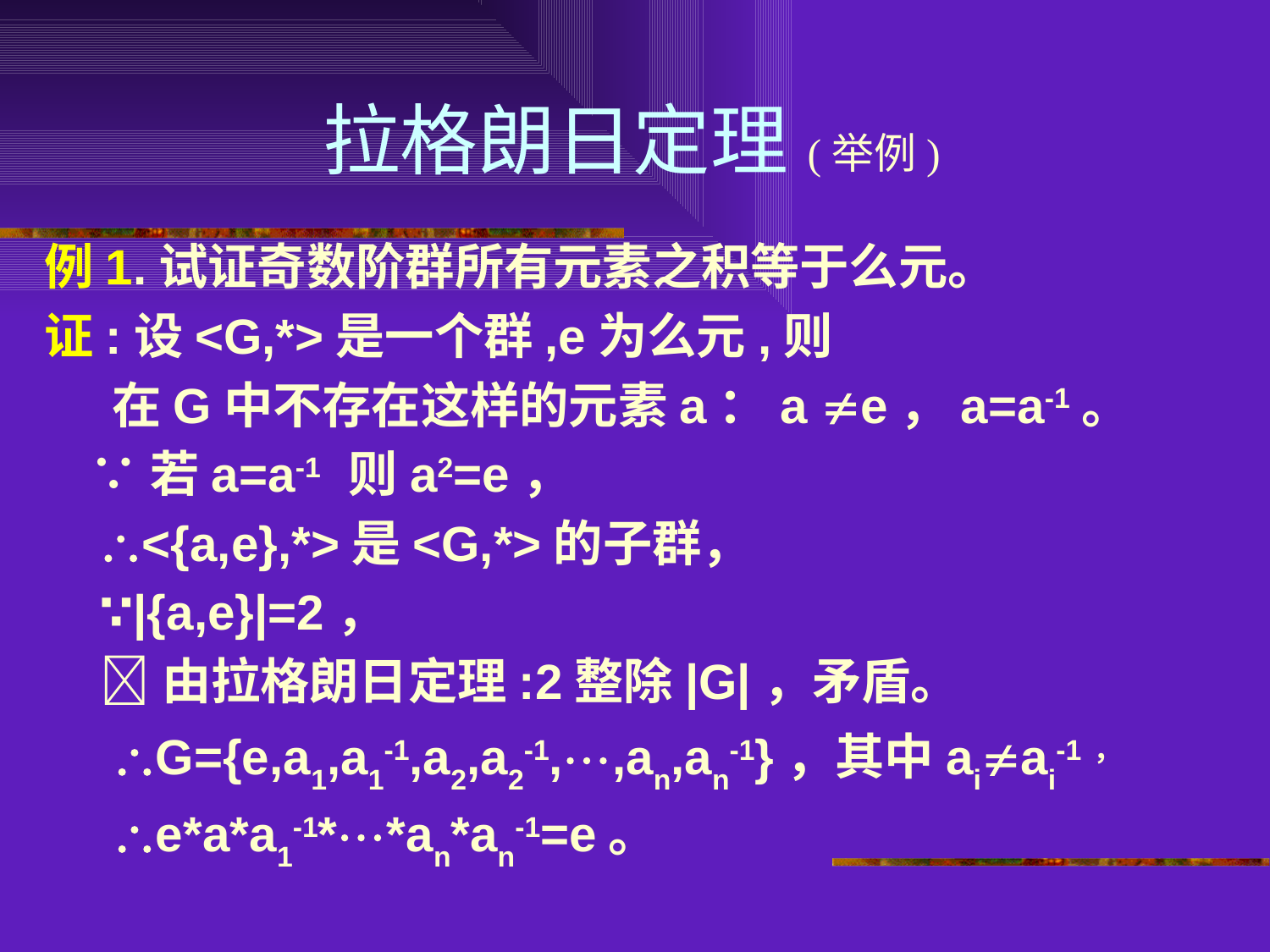

# 拉格朗日定理(举例)
例1.试证奇数阶群所有元素之积等于么元。
证:设<G,*>是一个群,e为么元,则
     在G中不存在这样的元素a：a ≠e，a=a-1。
    ∵若a=a-1  则a2=e，
    ∴<{a,e},*>是<G,*>的子群，
    ∵|{a,e}|=2，
     ∴由拉格朗日定理:2整除|G|，矛盾。
     ∴G={e,a1,a1-1,a2,a2-1,…,an,an-1}，其中ai≠ai-1，
     ∴e*a*a1-1*…*an*an-1=e。